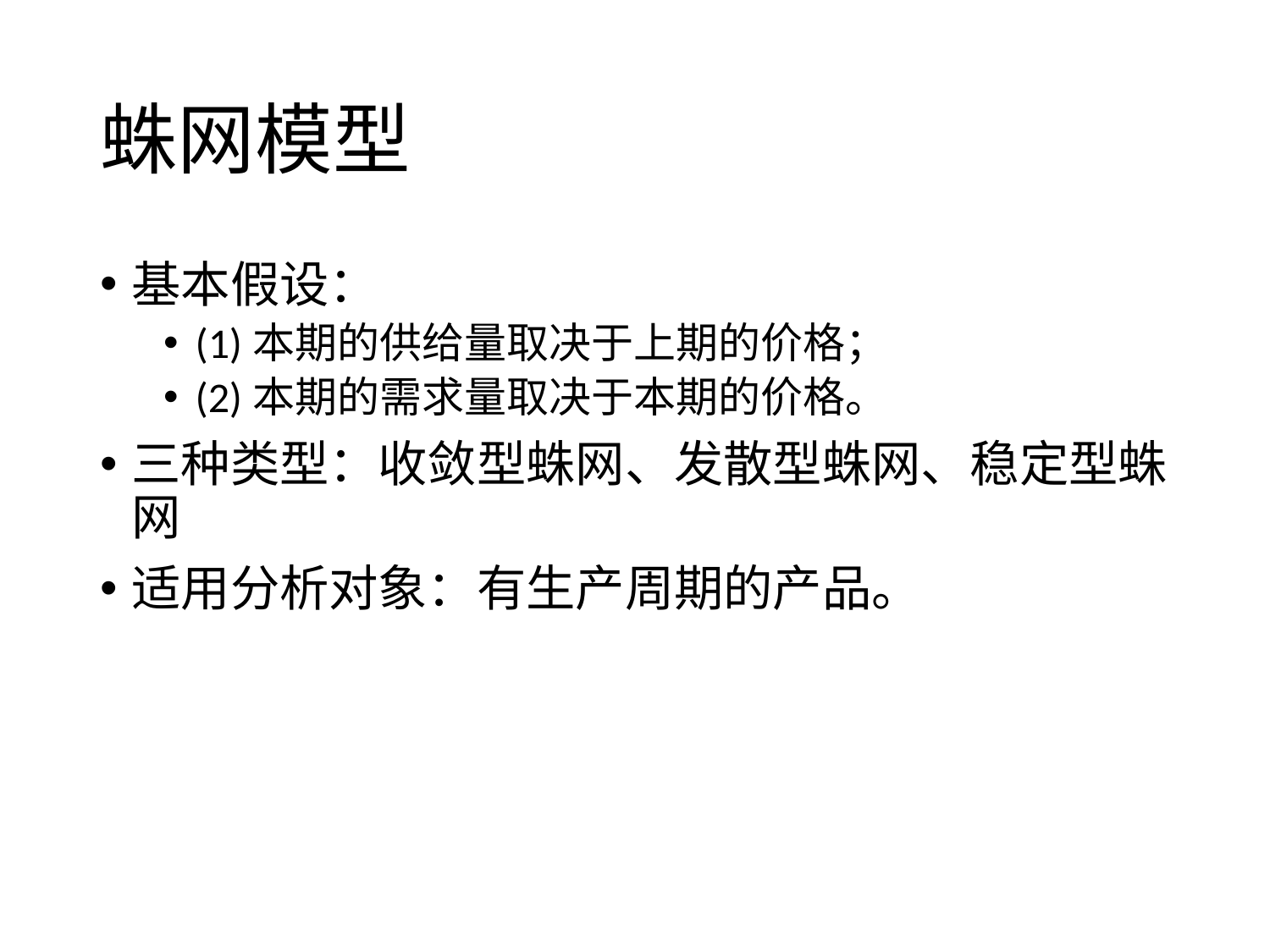

# 蛛网模型
基本假设：
(1)本期的供给量取决于上期的价格；
(2)本期的需求量取决于本期的价格。
三种类型：收敛型蛛网、发散型蛛网、稳定型蛛网
适用分析对象：有生产周期的产品。